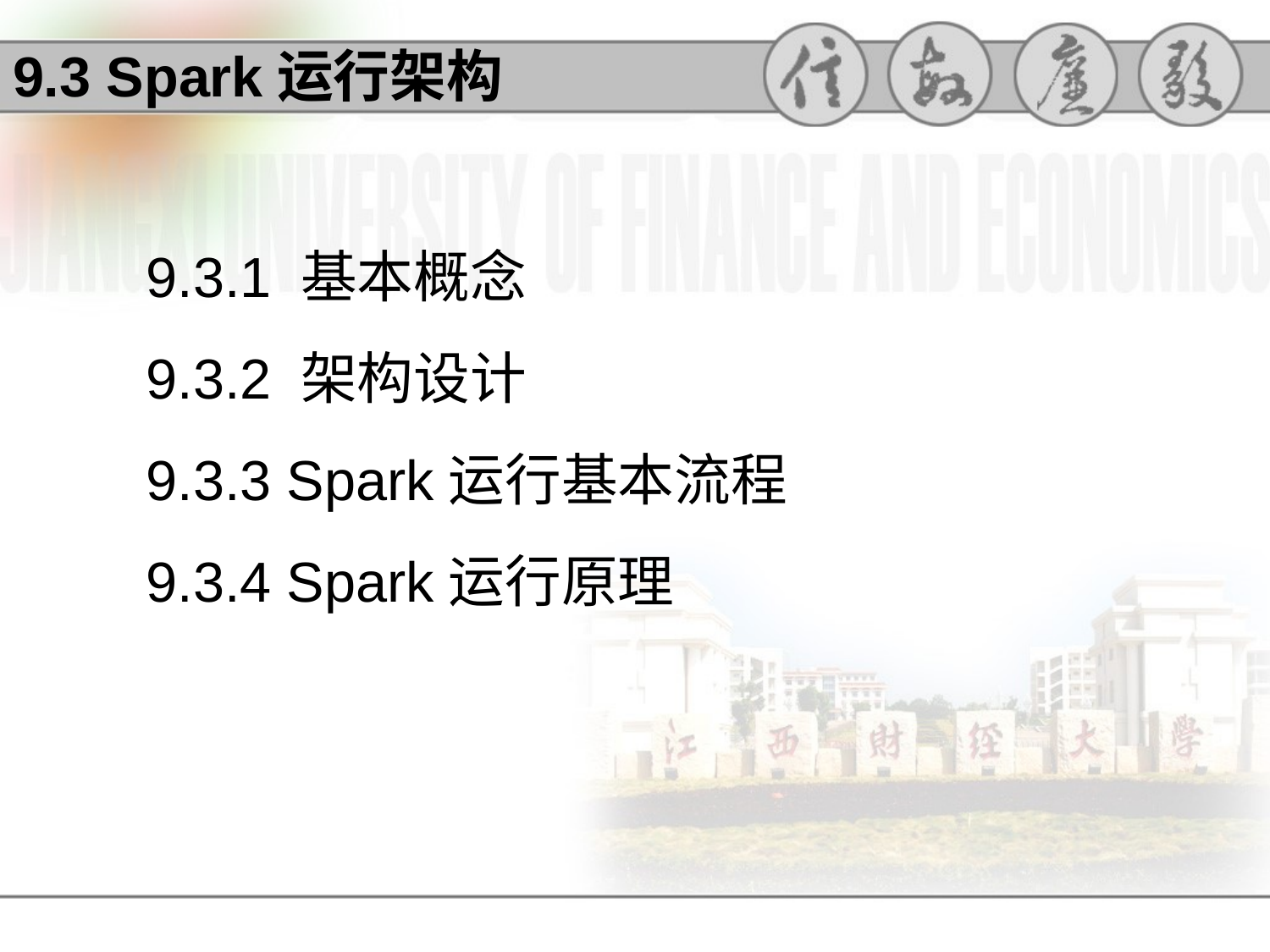

# 9.3 Spark运行架构
9.3.1 基本概念
9.3.2 架构设计
9.3.3 Spark运行基本流程
9.3.4 Spark运行原理